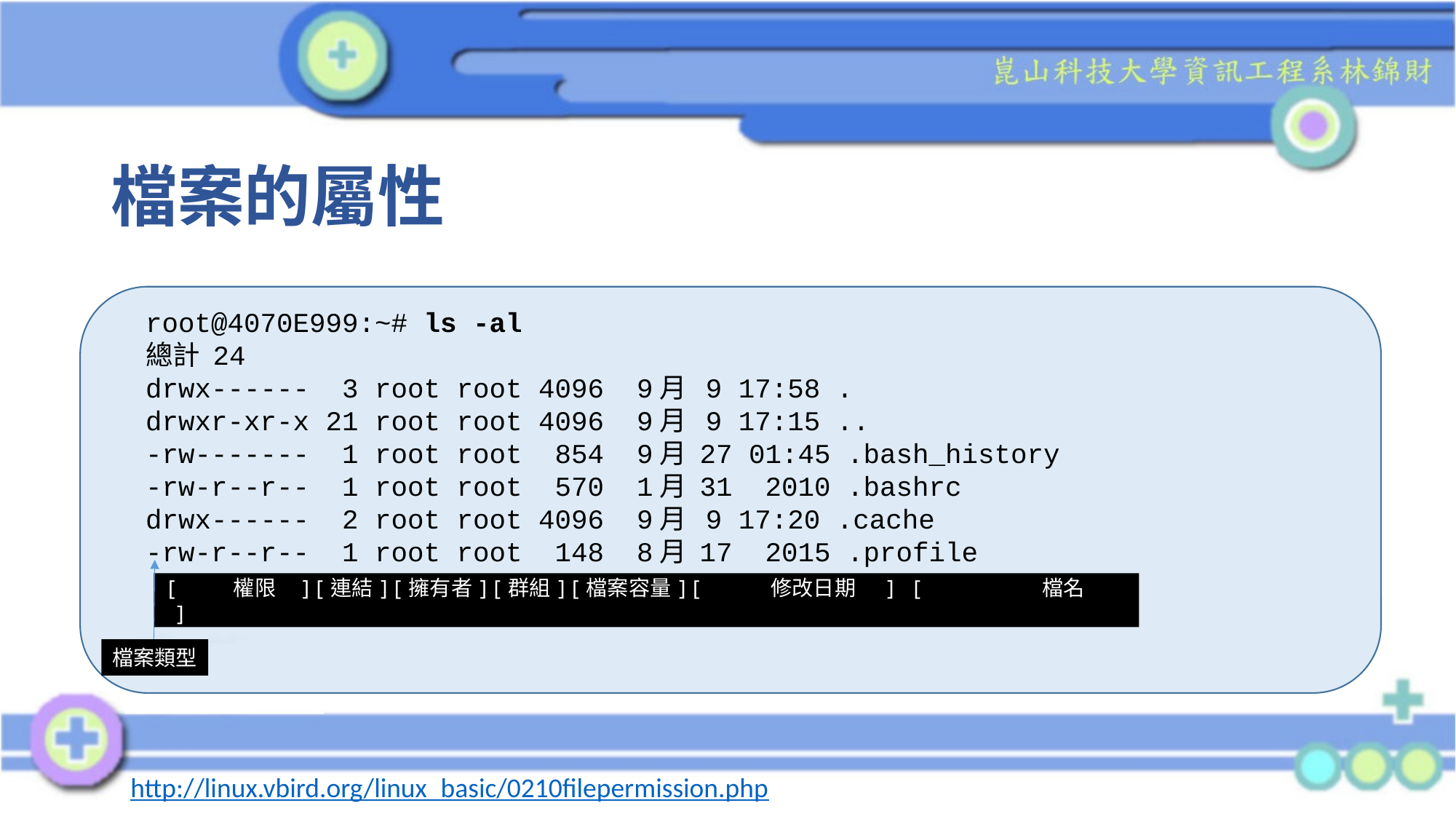

# 檔案的屬性

root@4070E999:~# ls -al
總計 24
drwx------  3 root root 4096  9月  9 17:58 .
drwxr-xr-x 21 root root 4096  9月  9 17:15 ..
-rw-------  1 root root  854  9月 27 01:45 .bash_history
-rw-r--r--  1 root root  570  1月 31  2010 .bashrc
drwx------  2 root root 4096  9月  9 17:20 .cache
-rw-r--r--  1 root root  148  8月 17  2015 .profile
[    權限    ][連結][擁有者][群組][檔案容量][     修改日期     ] [         檔名         ]
檔案類型
http://linux.vbird.org/linux_basic/0210filepermission.php